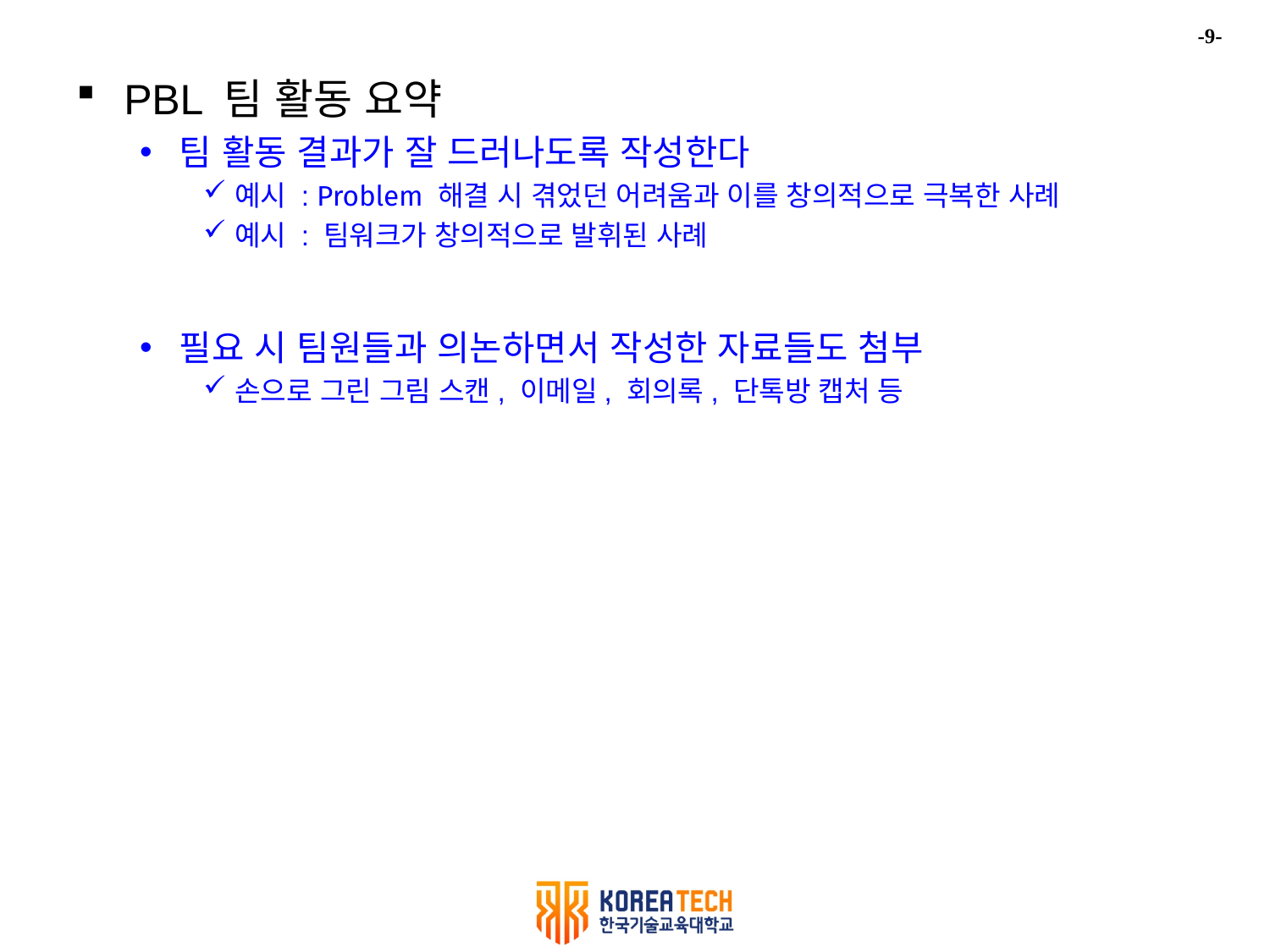

-9-
PBL 팀 활동 요약
팀 활동 결과가 잘 드러나도록 작성한다
예시 : Problem 해결 시 겪었던 어려움과 이를 창의적으로 극복한 사례
예시 : 팀워크가 창의적으로 발휘된 사례

필요 시 팀원들과 의논하면서 작성한 자료들도 첨부
손으로 그린 그림 스캔, 이메일, 회의록, 단톡방 캡처 등